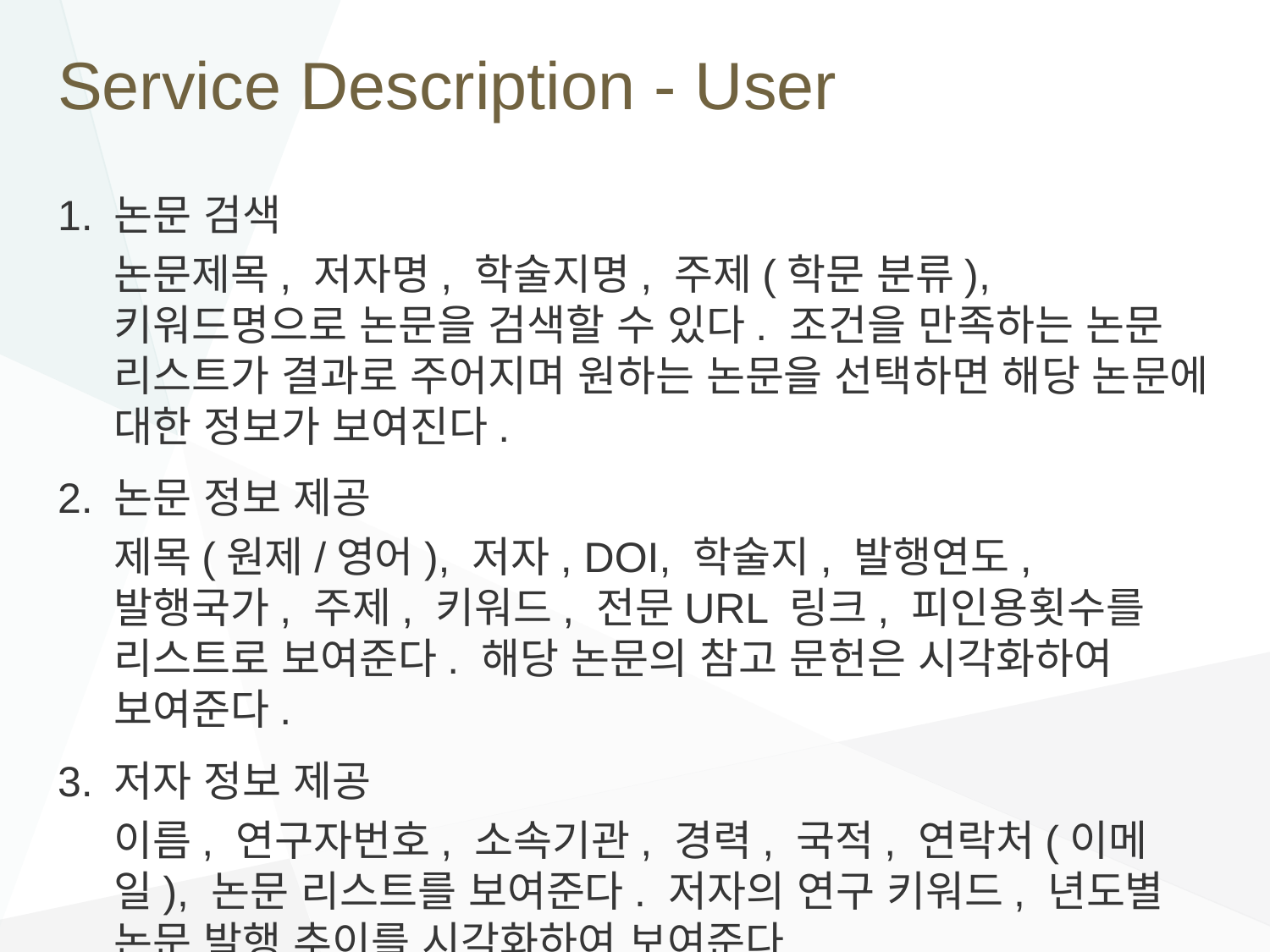

# Service Description - User
1.	논문 검색
 	논문제목, 저자명, 학술지명, 주제(학문 분류), 키워드명으로 논문을 검색할 수 있다. 조건을 만족하는 논문 리스트가 결과로 주어지며 원하는 논문을 선택하면 해당 논문에 대한 정보가 보여진다.

2.	논문 정보 제공
	제목(원제/영어), 저자, DOI, 학술지, 발행연도, 발행국가, 주제, 키워드, 전문URL 링크, 피인용횟수를 리스트로 보여준다. 해당 논문의 참고 문헌은 시각화하여 보여준다.

3.	저자 정보 제공
	이름, 연구자번호, 소속기관, 경력, 국적, 연락처(이메일), 논문 리스트를 보여준다. 저자의 연구 키워드, 년도별 논문 발행 추이를 시각화하여 보여준다.